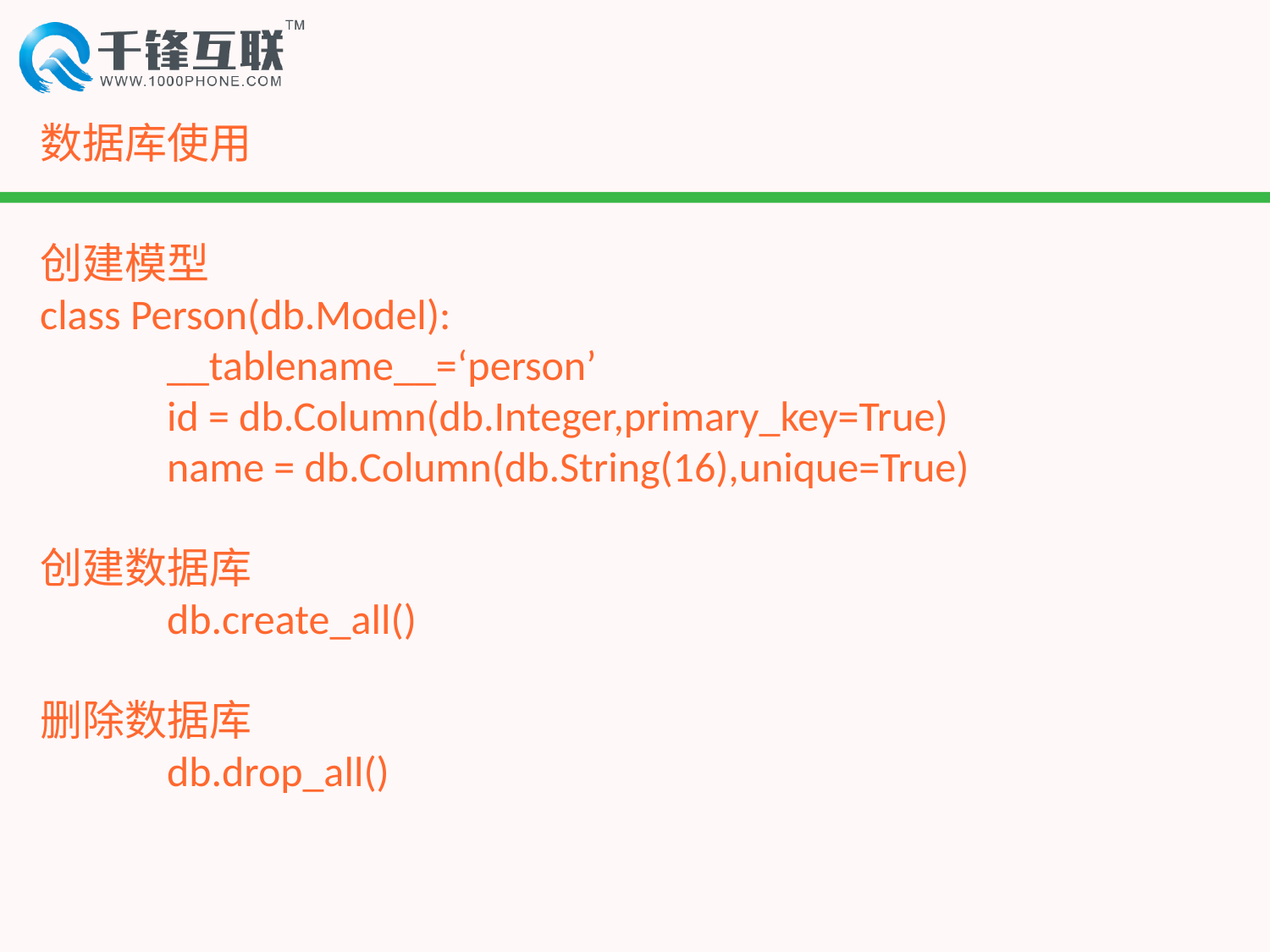

# 数据库使用
创建模型
class Person(db.Model):
	__tablename__=‘person’
	id = db.Column(db.Integer,primary_key=True)
	name = db.Column(db.String(16),unique=True)

创建数据库
	db.create_all()

删除数据库
	db.drop_all()